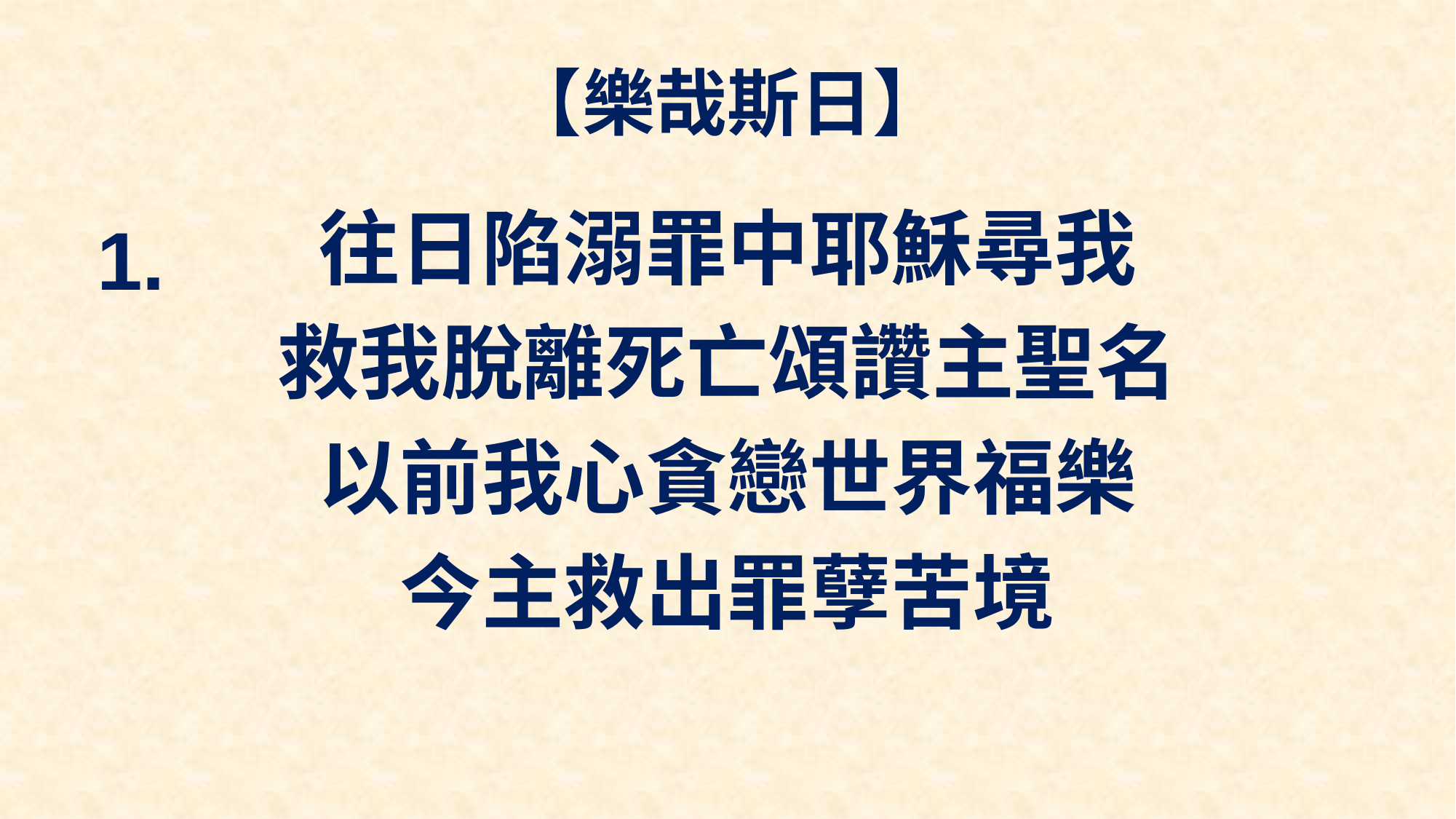

# 【樂哉斯日】
往日陷溺罪中耶穌尋我
救我脫離死亡頌讚主聖名
以前我心貪戀世界福樂
今主救出罪孽苦境
1.